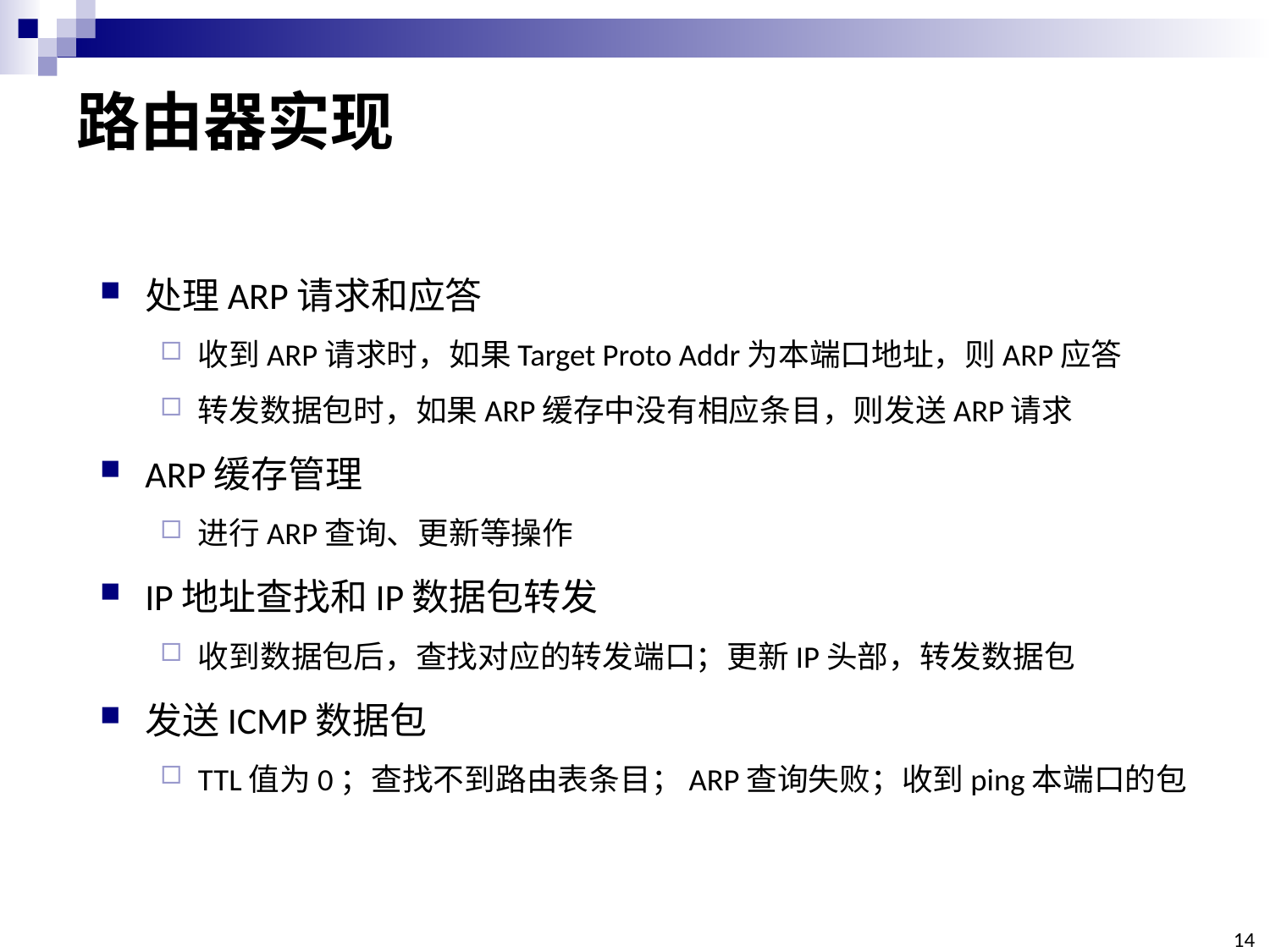

# 路由器实现
处理ARP请求和应答
收到ARP请求时，如果Target Proto Addr为本端口地址，则ARP应答
转发数据包时，如果ARP缓存中没有相应条目，则发送ARP请求
ARP缓存管理
进行ARP查询、更新等操作
IP地址查找和IP数据包转发
收到数据包后，查找对应的转发端口；更新IP头部，转发数据包
发送ICMP数据包
TTL值为0；查找不到路由表条目；ARP查询失败；收到ping本端口的包

14